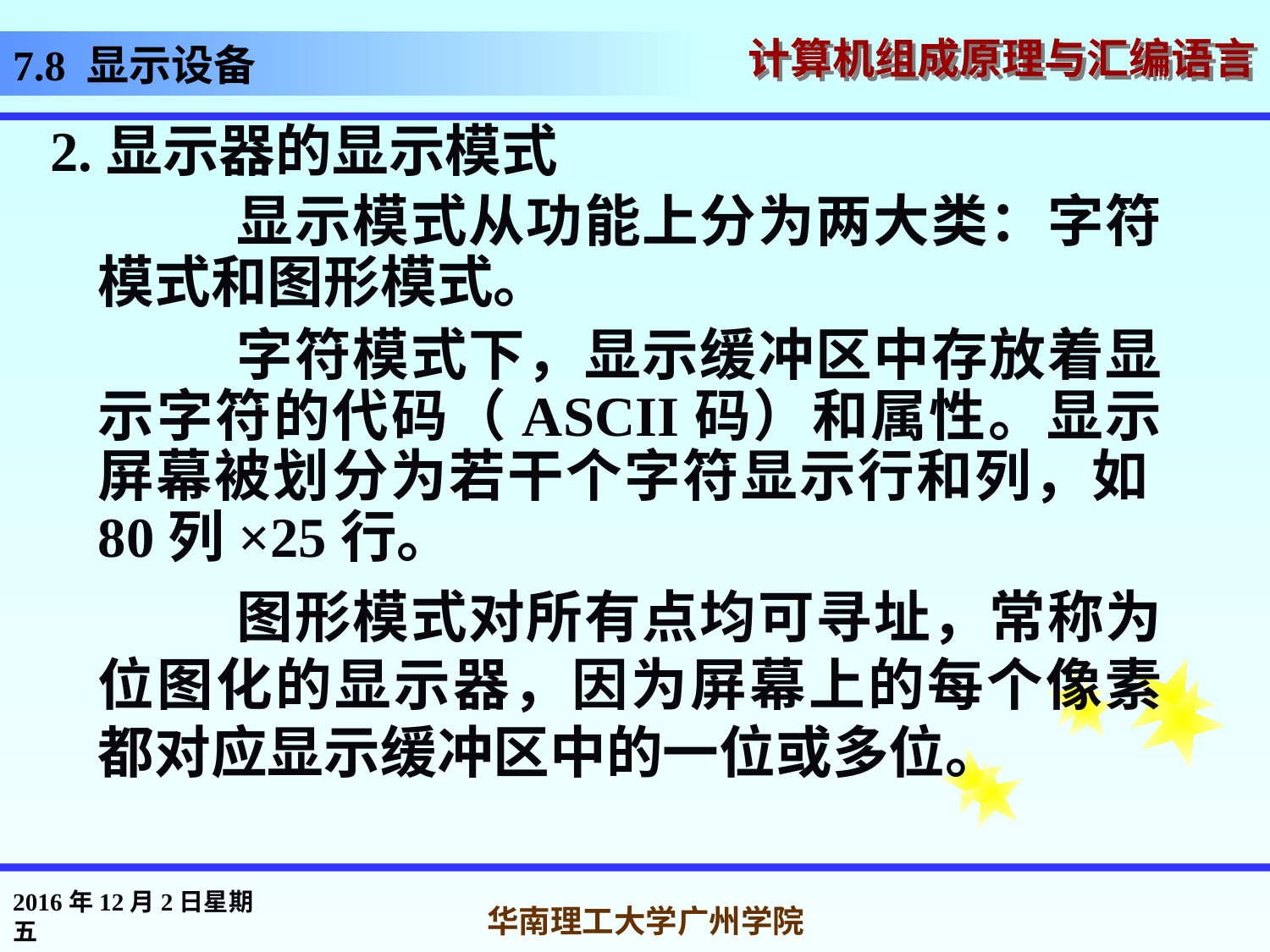

# 7.8 显示设备
2.显示器的显示模式
            显示模式从功能上分为两大类：字符模式和图形模式。
            字符模式下，显示缓冲区中存放着显示字符的代码（ASCII码）和属性。显示屏幕被划分为若干个字符显示行和列，如80列×25行。
            图形模式对所有点均可寻址，常称为位图化的显示器，因为屏幕上的每个像素都对应显示缓冲区中的一位或多位。
2016年12月2日星期五
华南理工大学广州学院